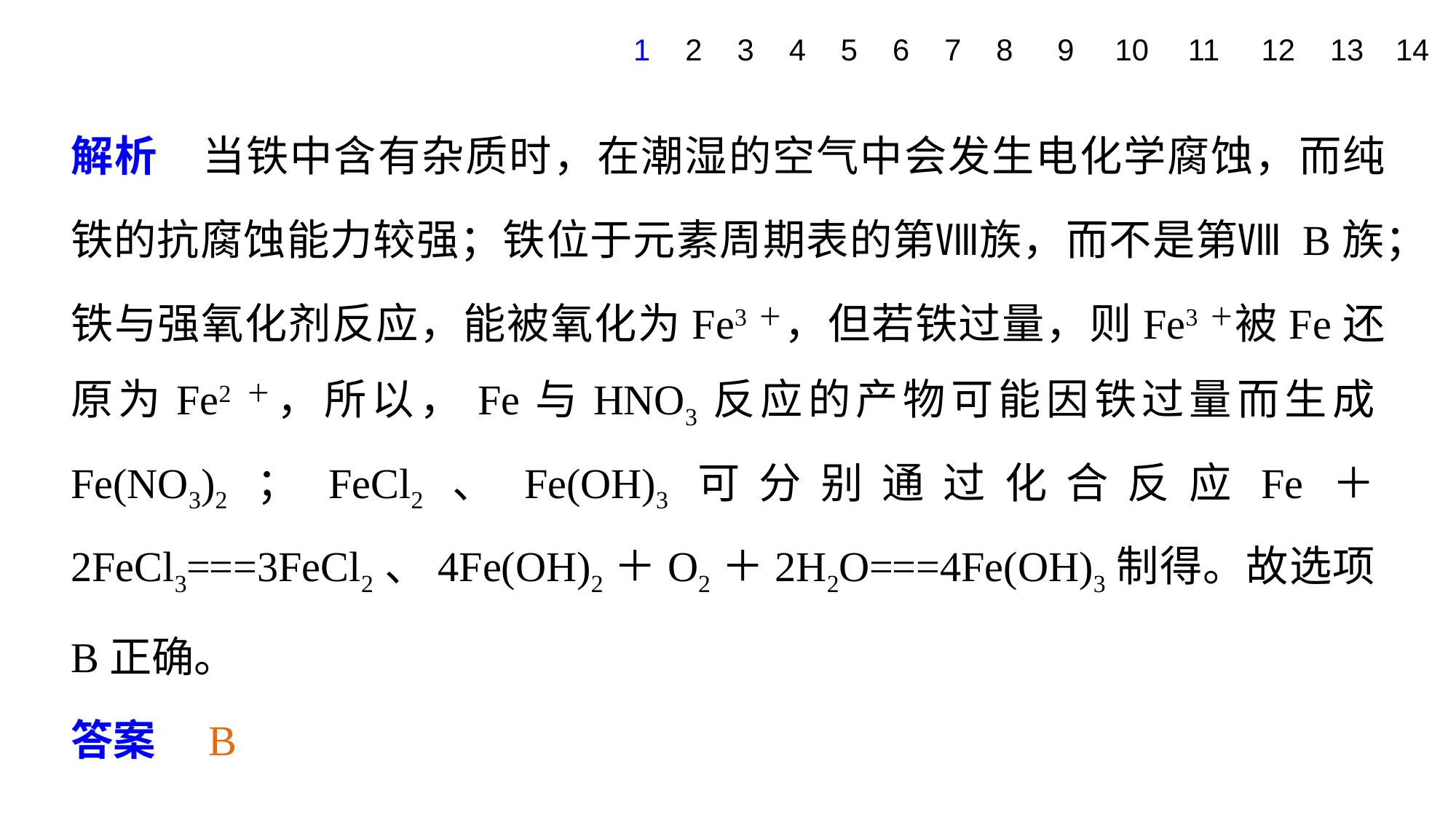

1
2
3
4
5
6
7
8
9
10
11
12
13
14
解析　当铁中含有杂质时，在潮湿的空气中会发生电化学腐蚀，而纯铁的抗腐蚀能力较强；铁位于元素周期表的第Ⅷ族，而不是第Ⅷ B族；铁与强氧化剂反应，能被氧化为Fe3＋，但若铁过量，则Fe3＋被Fe还原为Fe2＋，所以，Fe与HNO3反应的产物可能因铁过量而生成Fe(NO3)2；FeCl2、Fe(OH)3可分别通过化合反应Fe＋2FeCl3===3FeCl2、4Fe(OH)2＋O2＋2H2O===4Fe(OH)3制得。故选项B正确。
答案　B